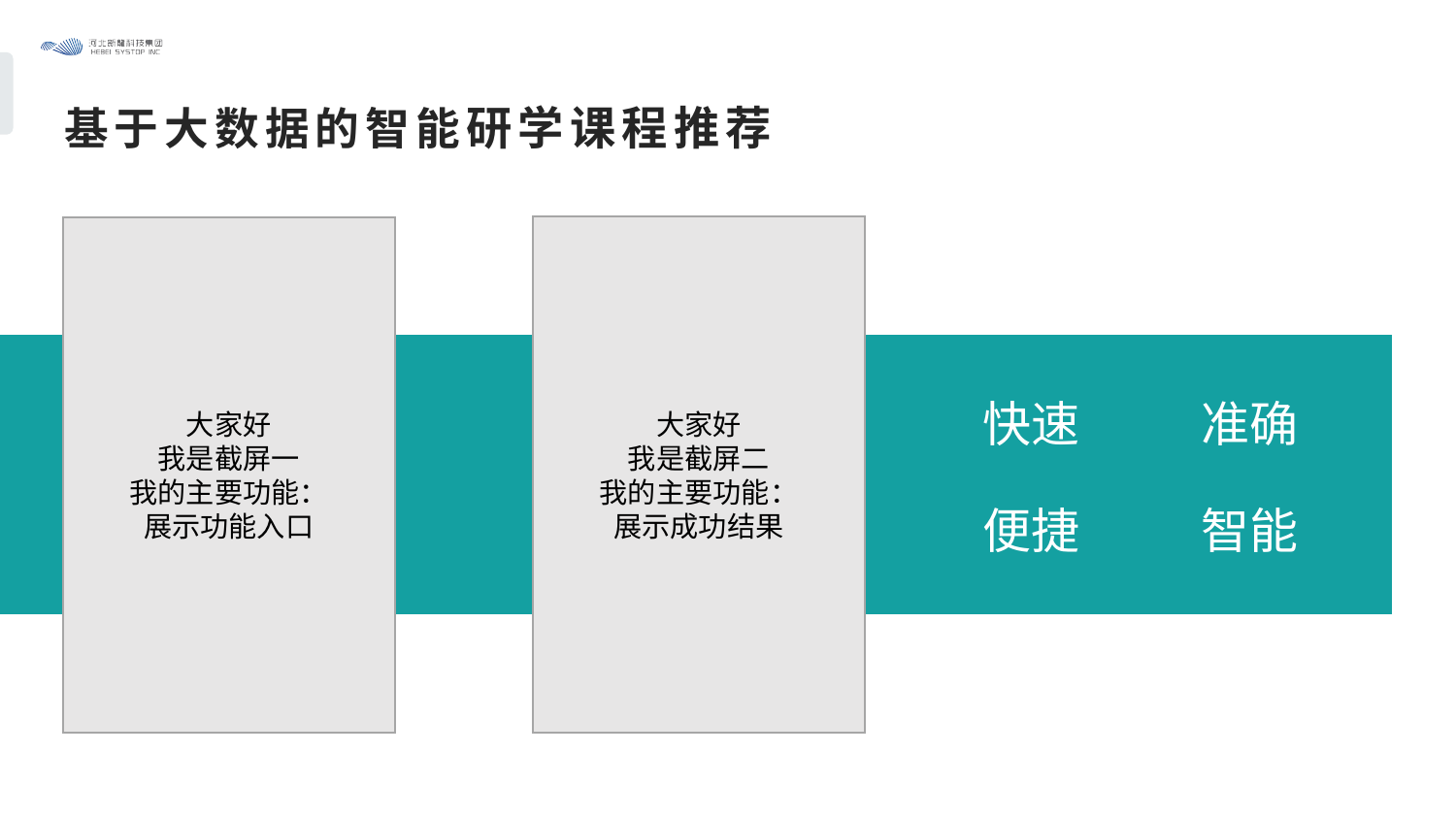

基于大数据的智能研学课程推荐

大家好
我是截屏二
我的主要功能：
展示成功结果
大家好
我是截屏一
我的主要功能：
展示功能入口

快速
准确
便捷
智能